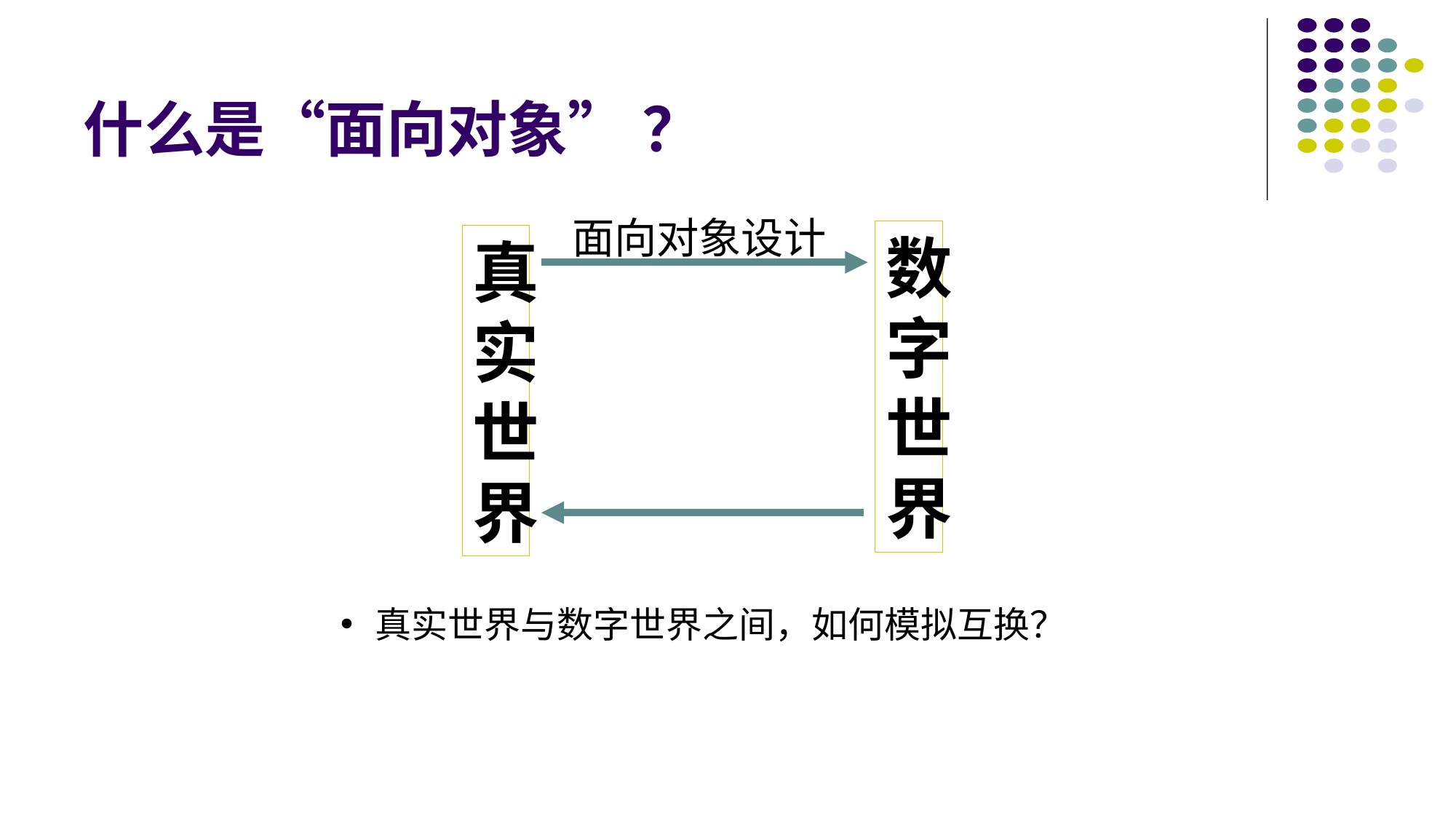

# 什么是“面向对象” ？

面向对象设计
数字世界
真实世界
真实世界与数字世界之间，如何模拟互换？